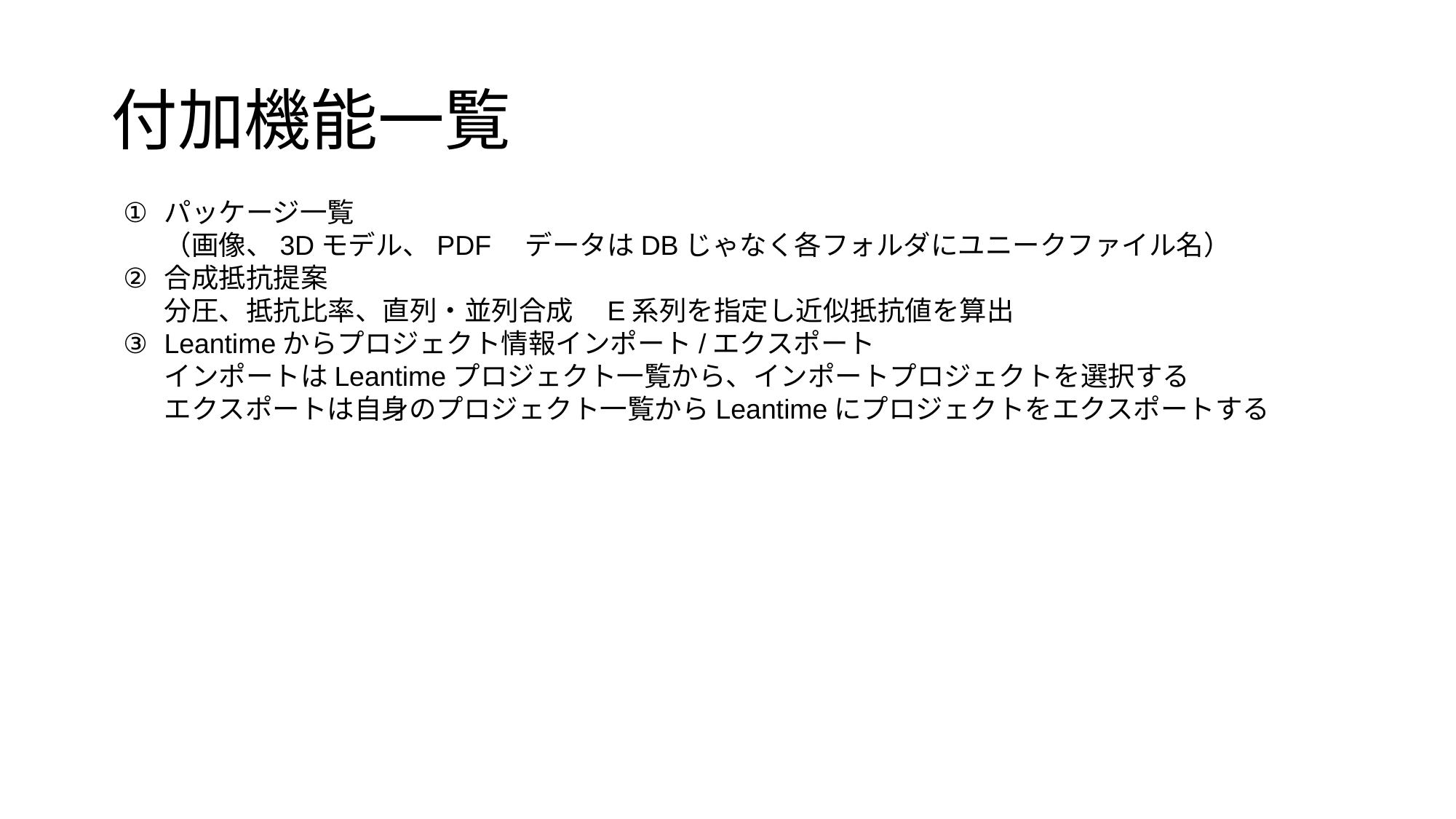

# 付加機能一覧
パッケージ一覧
（画像、3Dモデル、PDF　データはDBじゃなく各フォルダにユニークファイル名）
合成抵抗提案
分圧、抵抗比率、直列・並列合成　E系列を指定し近似抵抗値を算出
Leantimeからプロジェクト情報インポート/エクスポート
インポートはLeantimeプロジェクト一覧から、インポートプロジェクトを選択する
エクスポートは自身のプロジェクト一覧からLeantimeにプロジェクトをエクスポートする